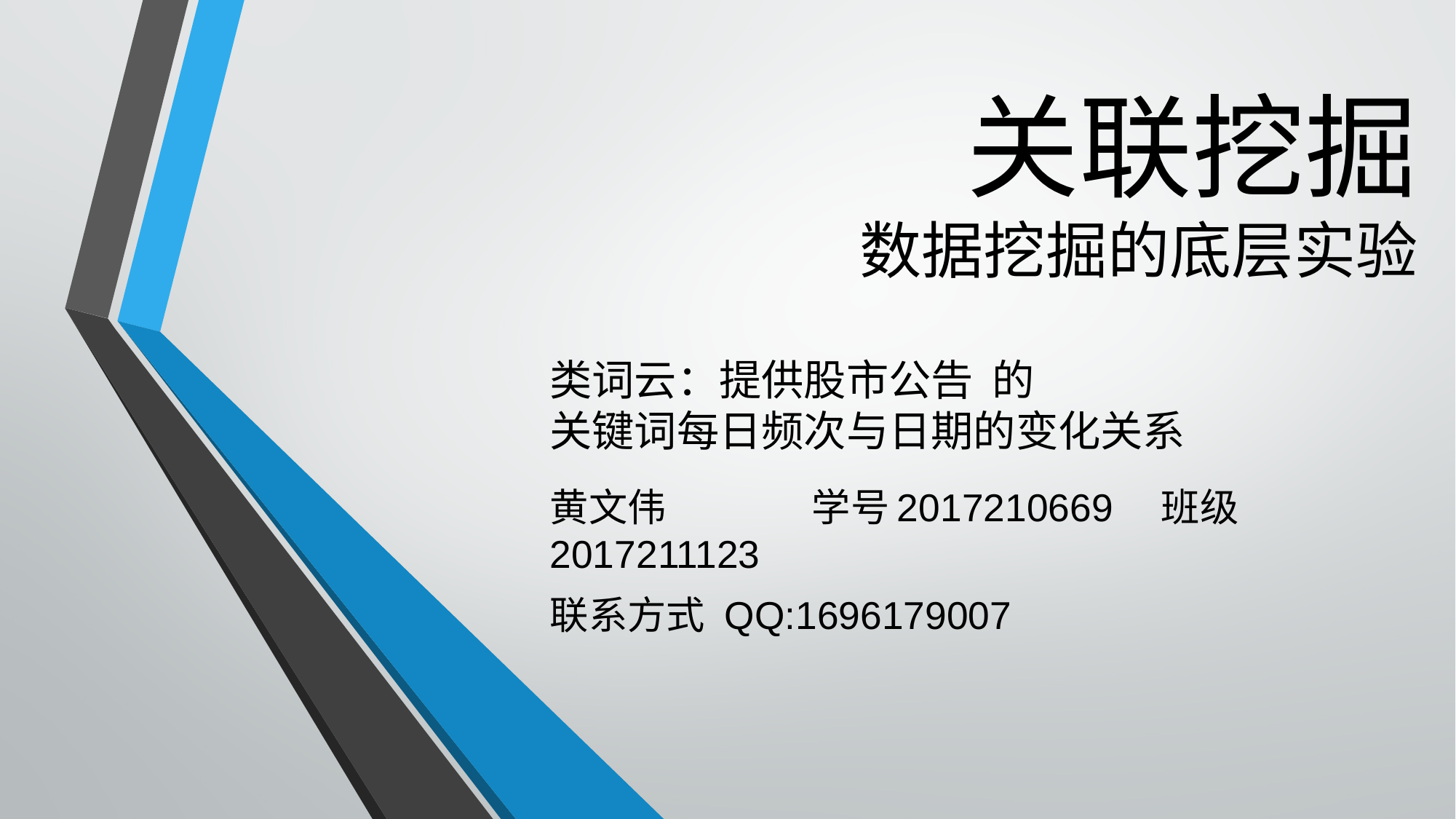

# 关联挖掘 数据挖掘的底层实验
类词云：提供股市公告  的
关键词每日频次与日期的变化关系
黄文伟		学号2017210669	班级2017211123
联系方式	QQ:1696179007